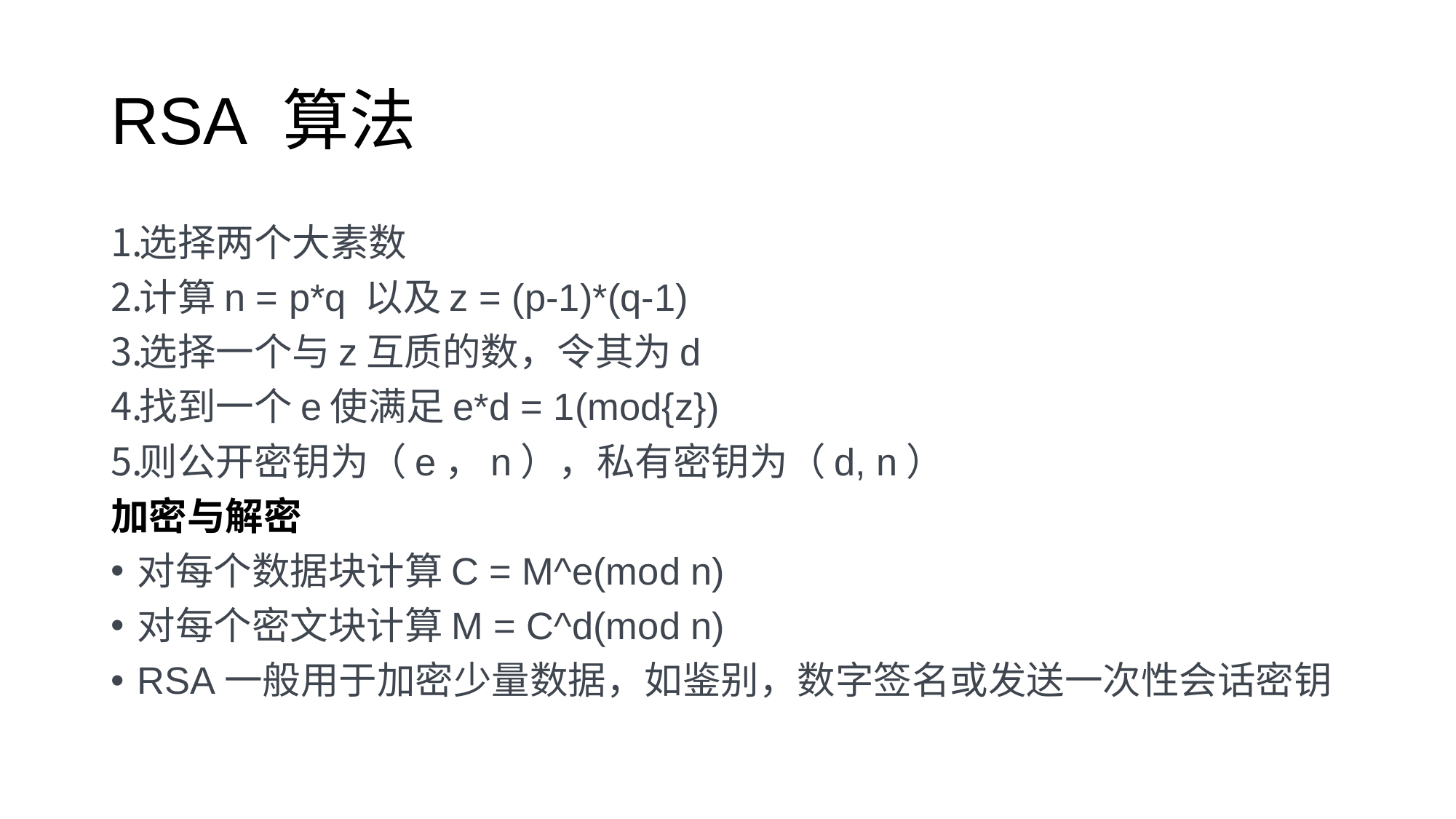

# RSA 算法
选择两个大素数
计算n = p*q 以及z = (p-1)*(q-1)
选择一个与z互质的数，令其为d
找到一个e使满足e*d = 1(mod{z})
则公开密钥为（e，n），私有密钥为（d, n）
加密与解密
对每个数据块计算C = M^e(mod n)
对每个密文块计算M = C^d(mod n)
RSA一般用于加密少量数据，如鉴别，数字签名或发送一次性会话密钥